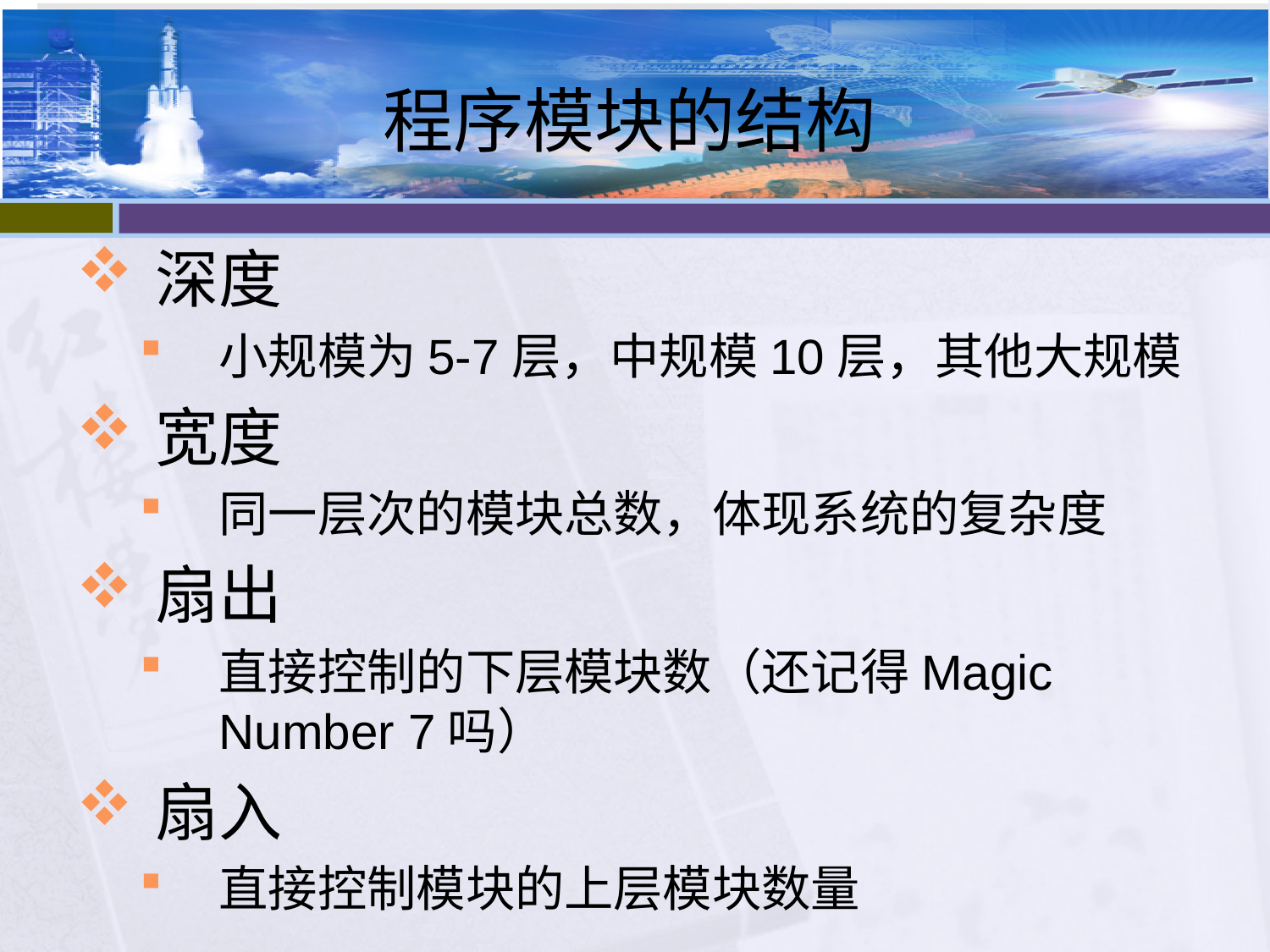

# 程序模块的结构

深度
小规模为5-7层，中规模10层，其他大规模
宽度
同一层次的模块总数，体现系统的复杂度
扇出
直接控制的下层模块数（还记得Magic Number 7吗）
扇入
直接控制模块的上层模块数量